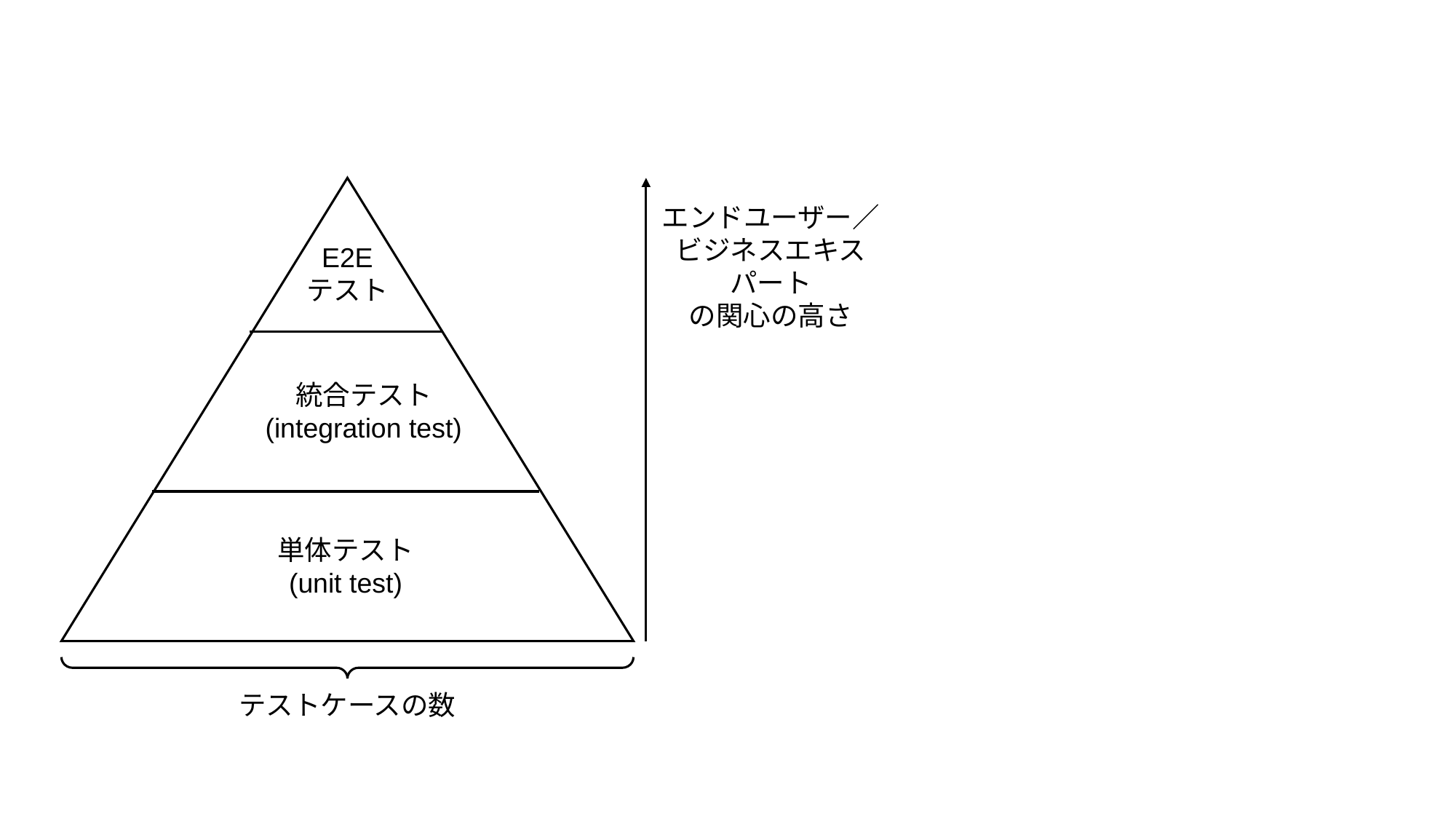

エンドユーザー／
ビジネスエキスパート
の関心の高さ
E2E
テスト
統合テスト
(integration test)

単体テスト
(unit test)
テストケースの数